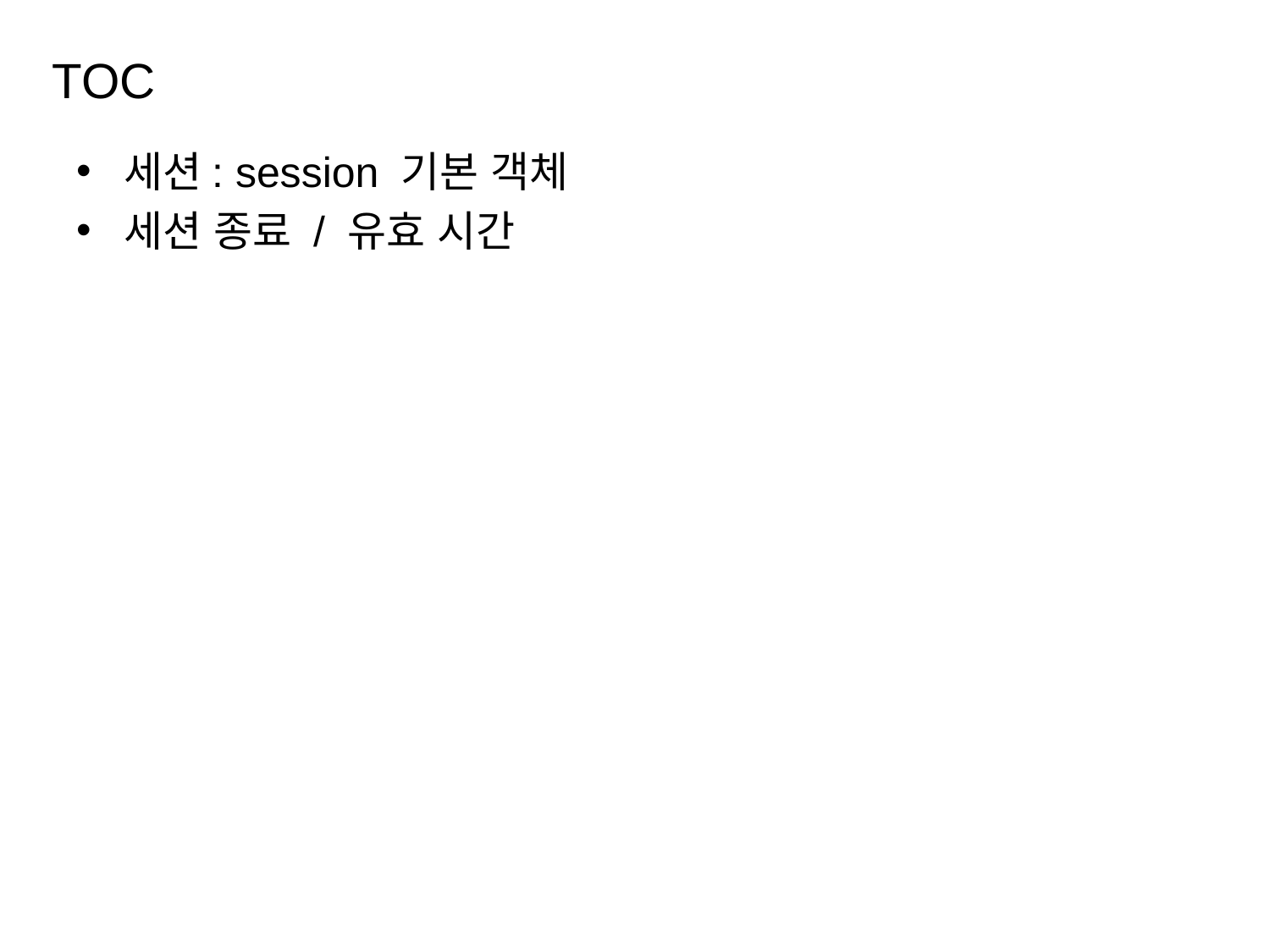

# TOC
세션: session 기본 객체
세션 종료 / 유효 시간